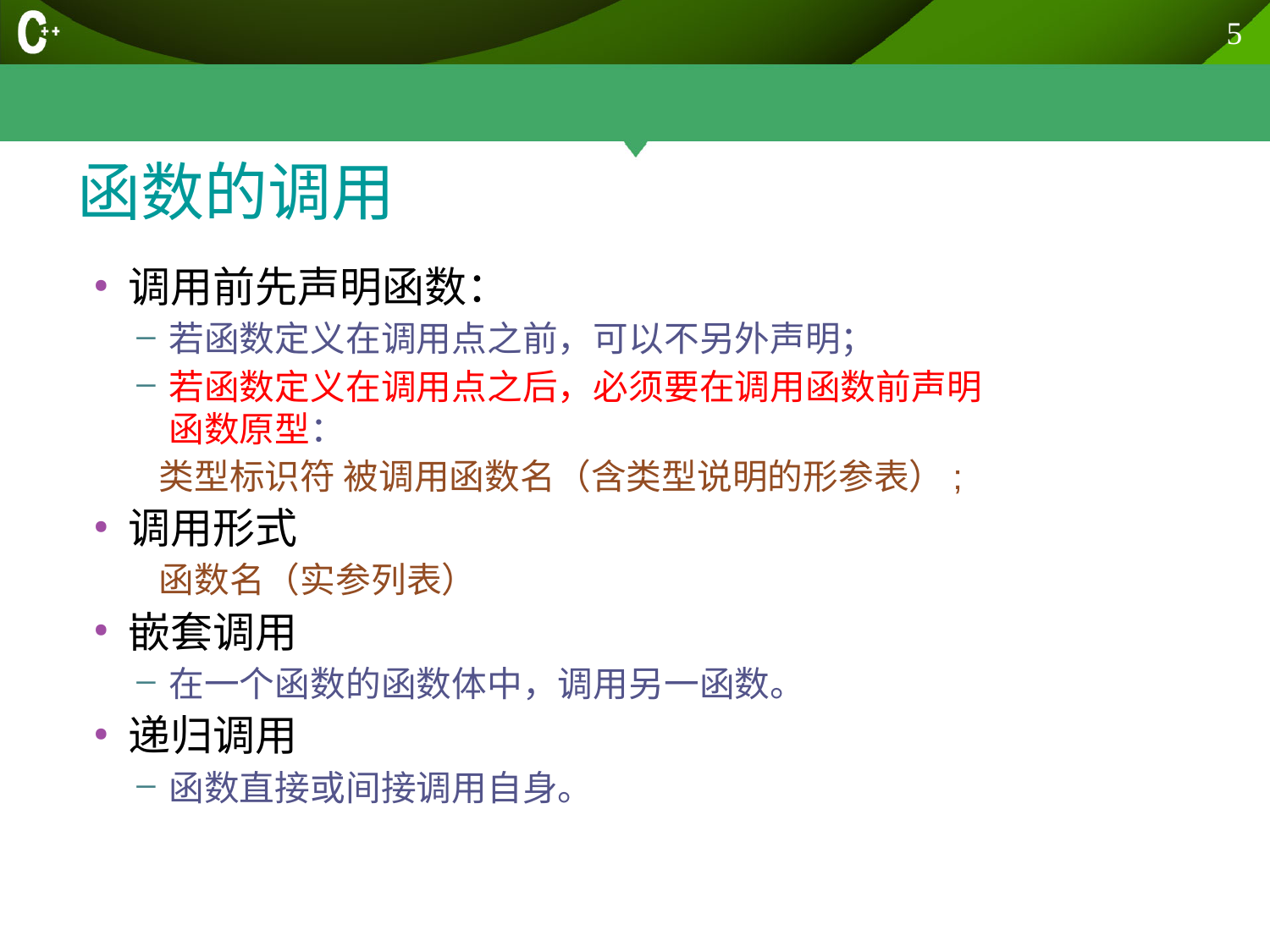

5
# 函数的调用
调用前先声明函数：
若函数定义在调用点之前，可以不另外声明；
若函数定义在调用点之后，必须要在调用函数前声明函数原型：
  类型标识符 被调用函数名（含类型说明的形参表）;
调用形式
  函数名（实参列表）
嵌套调用
在一个函数的函数体中，调用另一函数。
递归调用
函数直接或间接调用自身。